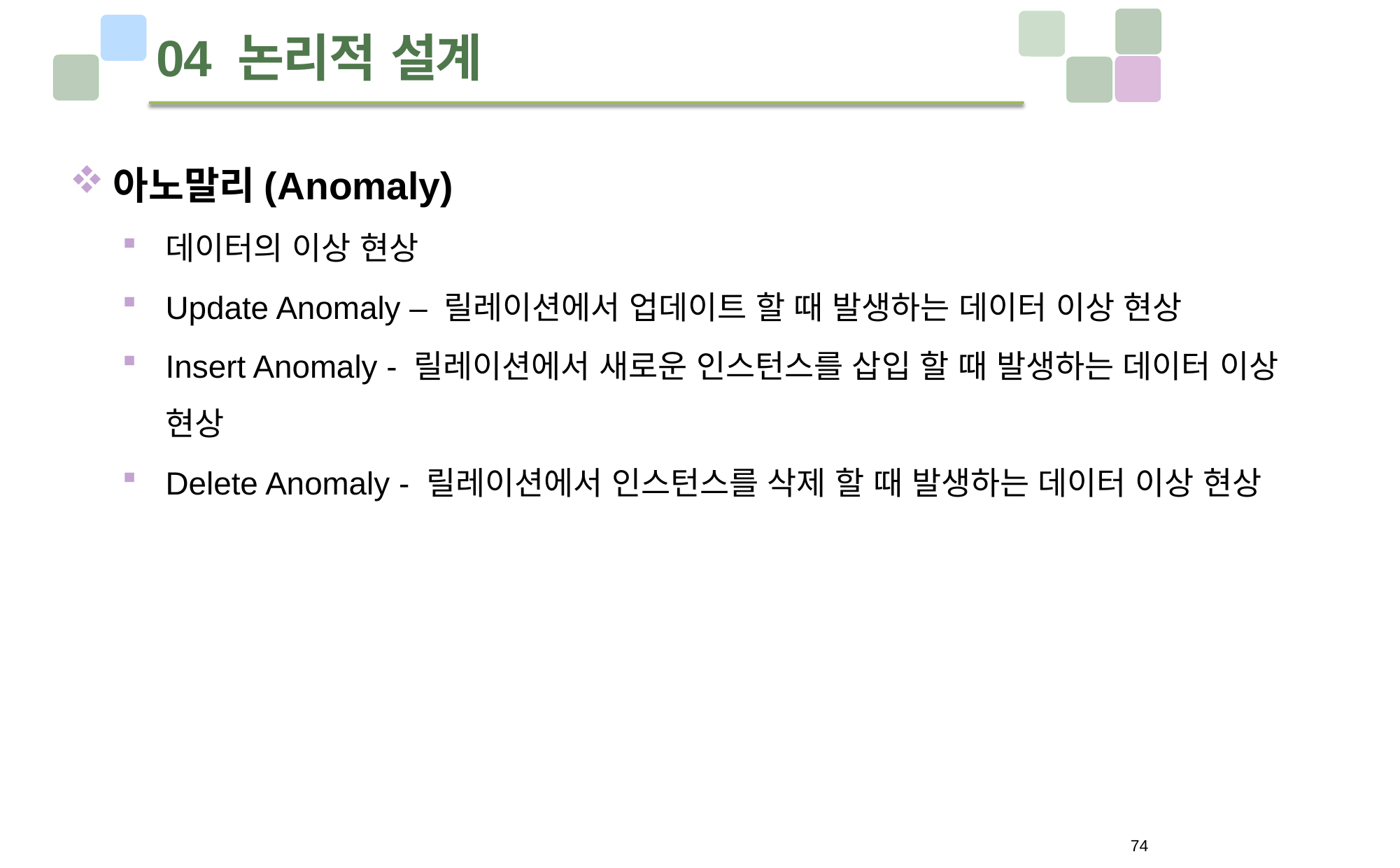

# 04 논리적 설계
아노말리(Anomaly)
데이터의 이상 현상
Update Anomaly – 릴레이션에서 업데이트 할 때 발생하는 데이터 이상 현상
Insert Anomaly - 릴레이션에서 새로운 인스턴스를 삽입 할 때 발생하는 데이터 이상 현상
Delete Anomaly - 릴레이션에서 인스턴스를 삭제 할 때 발생하는 데이터 이상 현상
74